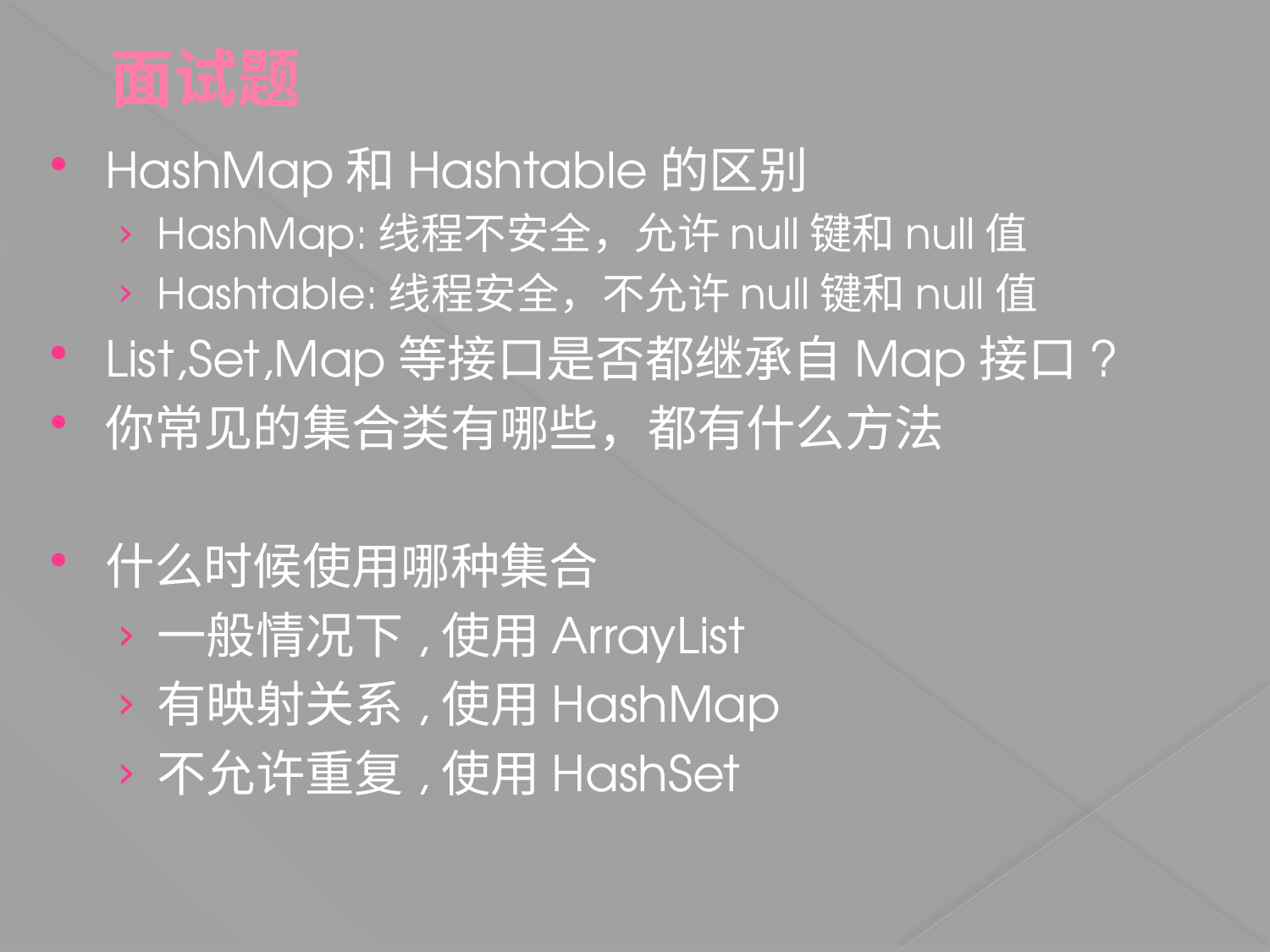

# 面试题
HashMap和Hashtable的区别
HashMap:线程不安全，允许null键和null值
Hashtable:线程安全，不允许null键和null值
List,Set,Map等接口是否都继承自Map接口?
你常见的集合类有哪些，都有什么方法

什么时候使用哪种集合
一般情况下,使用ArrayList
有映射关系,使用HashMap
不允许重复,使用HashSet